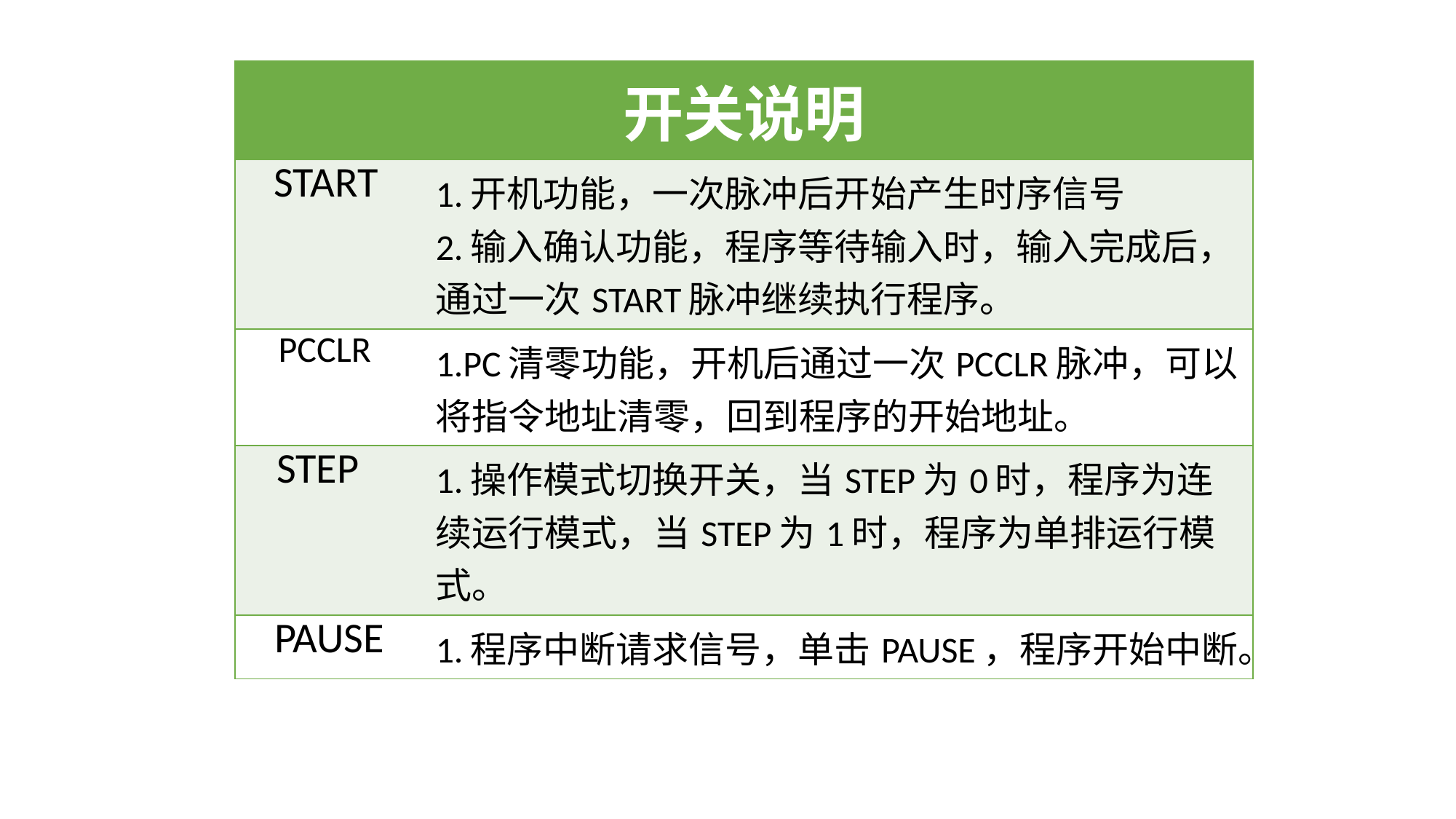

| 开关说明 |  |
| --- | --- |
| START | 1.开机功能，一次脉冲后开始产生时序信号 2.输入确认功能，程序等待输入时，输入完成后，通过一次START脉冲继续执行程序。 |
| PCCLR | 1.PC清零功能，开机后通过一次PCCLR脉冲，可以将指令地址清零，回到程序的开始地址。 |
| STEP | 1.操作模式切换开关，当STEP为0时，程序为连续运行模式，当STEP为1时，程序为单排运行模式。 |
| PAUSE | 1.程序中断请求信号，单击PAUSE，程序开始中断。 |
#